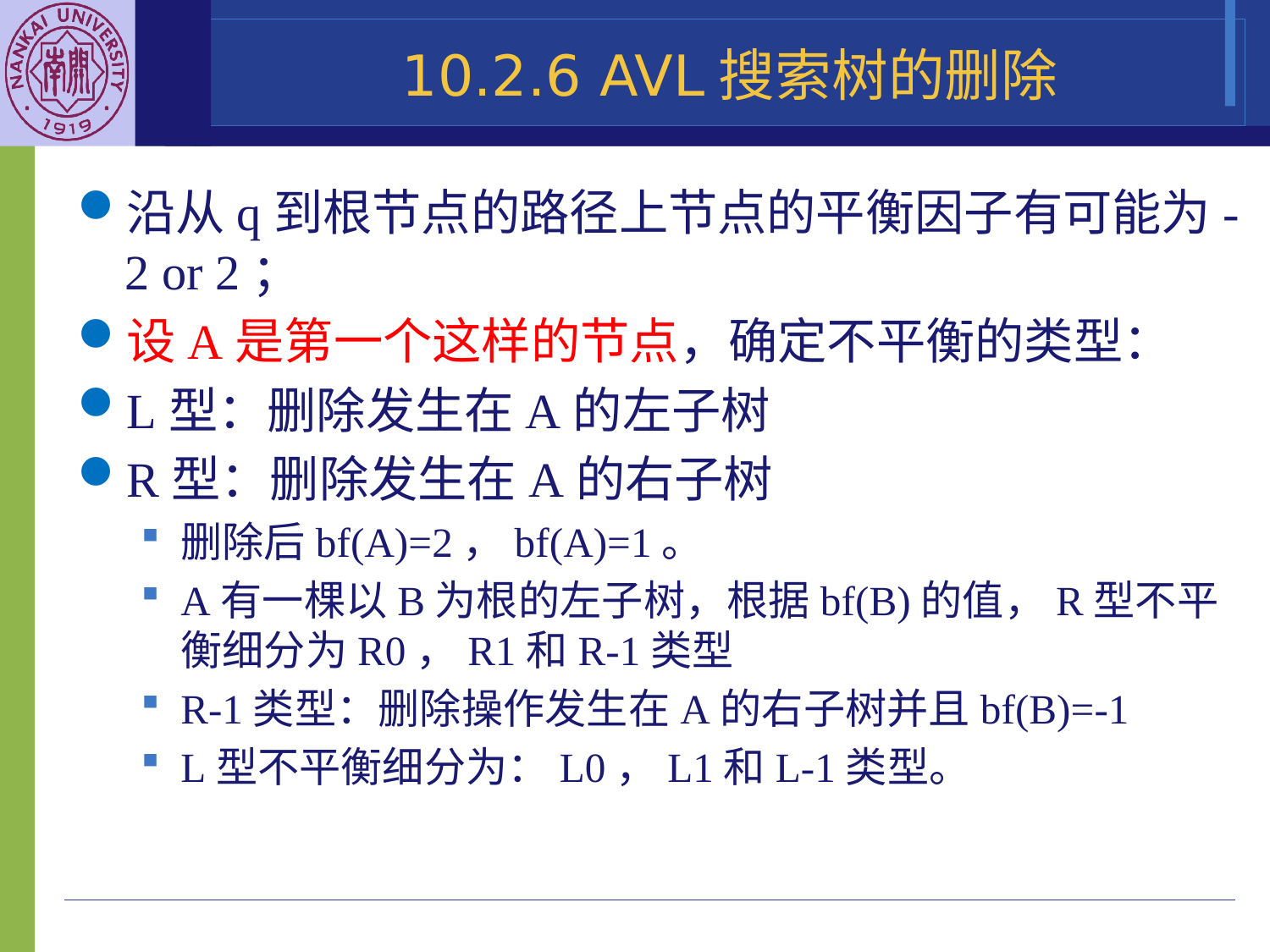

10.2.6 AVL搜索树的删除
沿从q到根节点的路径上节点的平衡因子有可能为-2 or 2；
设A是第一个这样的节点，确定不平衡的类型：
L型：删除发生在A的左子树
R型：删除发生在A的右子树
删除后bf(A)=2，bf(A)=1。
A有一棵以B为根的左子树，根据bf(B)的值，R型不平衡细分为R0，R1和R-1类型
R-1类型：删除操作发生在A的右子树并且bf(B)=-1
L型不平衡细分为：L0，L1和L-1类型。
35